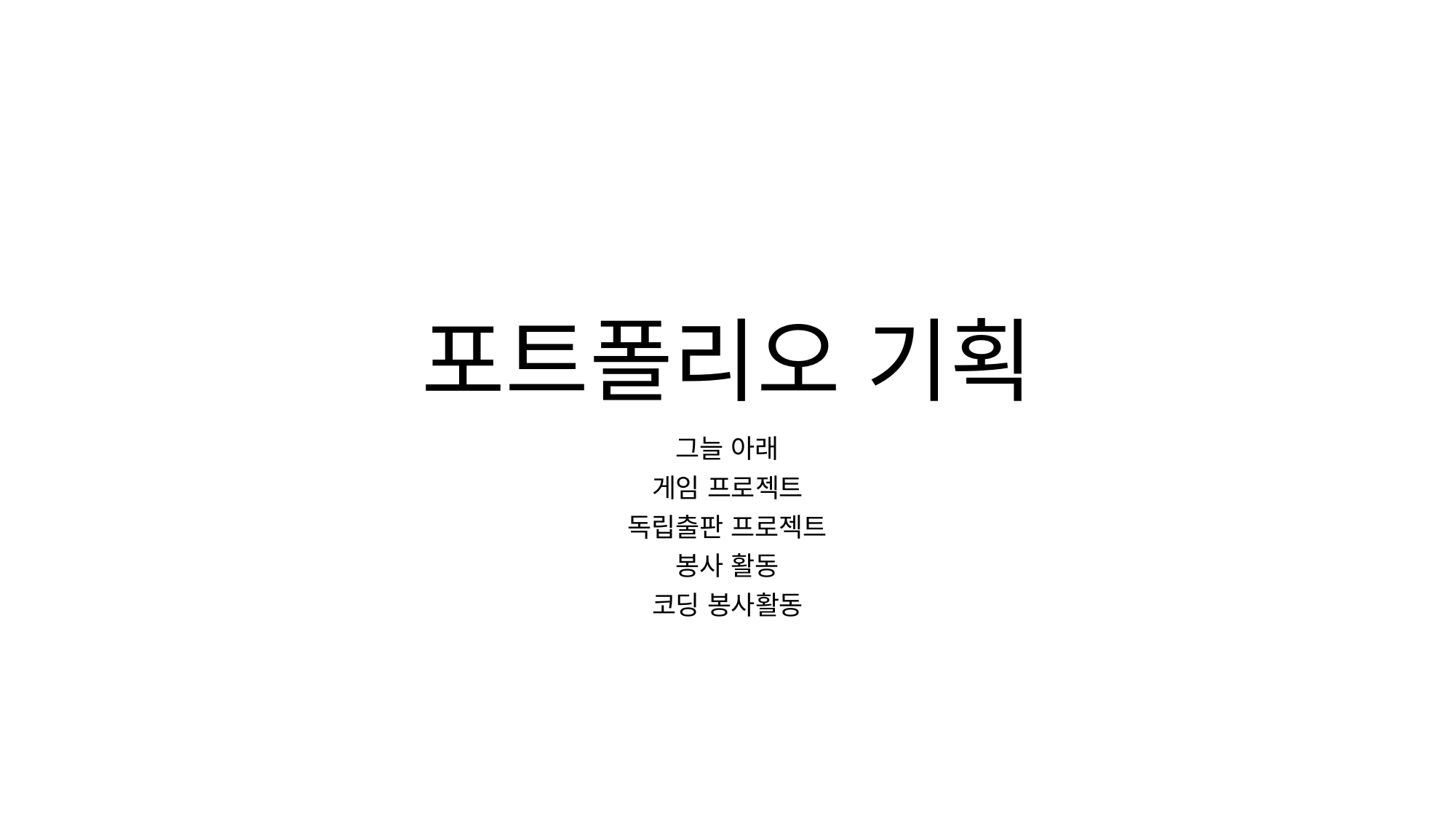

# 포트폴리오 기획
그늘 아래
게임 프로젝트
독립출판 프로젝트
봉사 활동
코딩 봉사활동